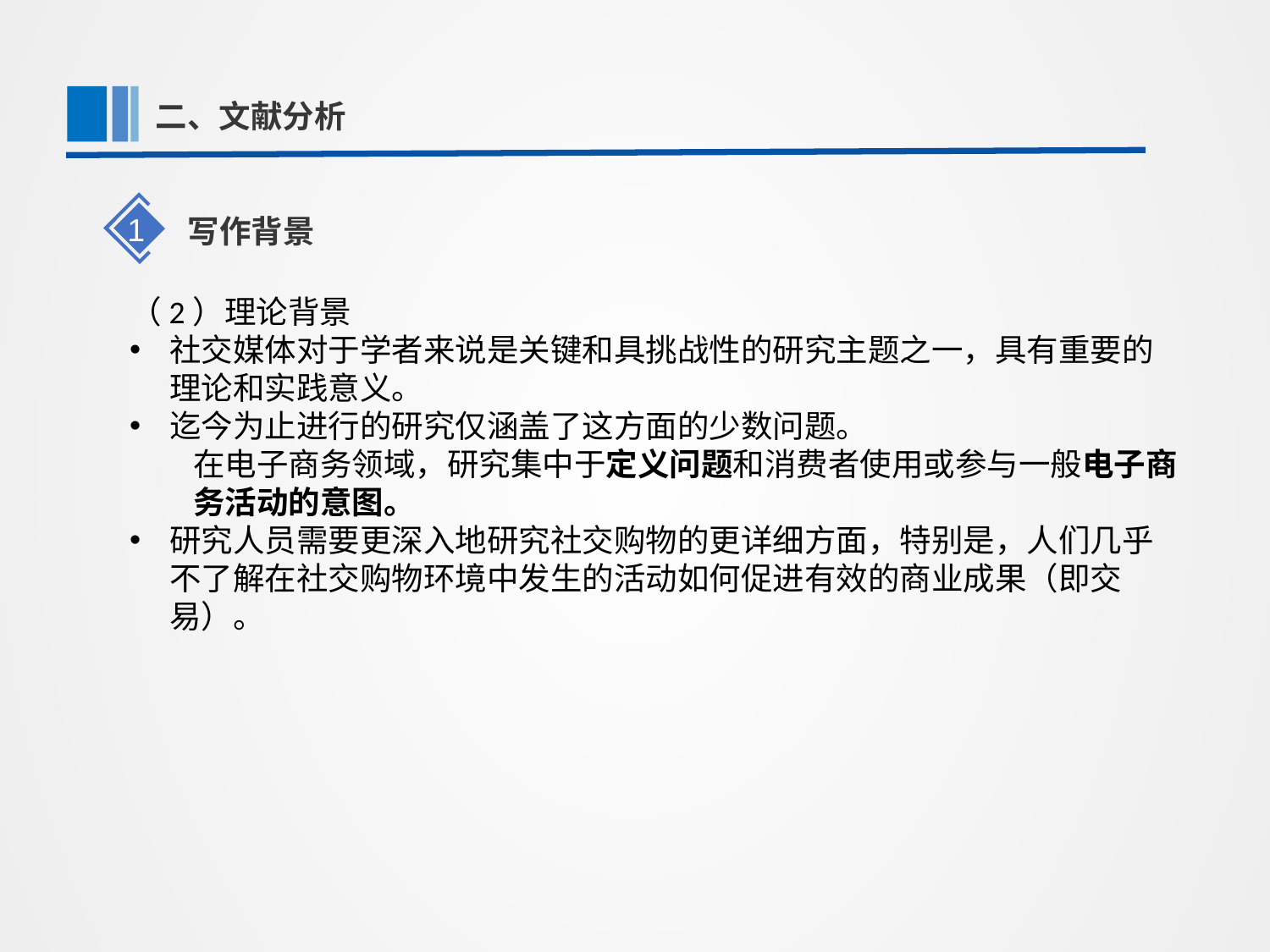

第一部分

二、文献分析

1
写作背景
（2）理论背景
社交媒体对于学者来说是关键和具挑战性的研究主题之一，具有重要的理论和实践意义。
迄今为止进行的研究仅涵盖了这方面的少数问题。
在电子商务领域，研究集中于定义问题和消费者使用或参与一般电子商务活动的意图。
研究人员需要更深入地研究社交购物的更详细方面，特别是，人们几乎不了解在社交购物环境中发生的活动如何促进有效的商业成果（即交易）。